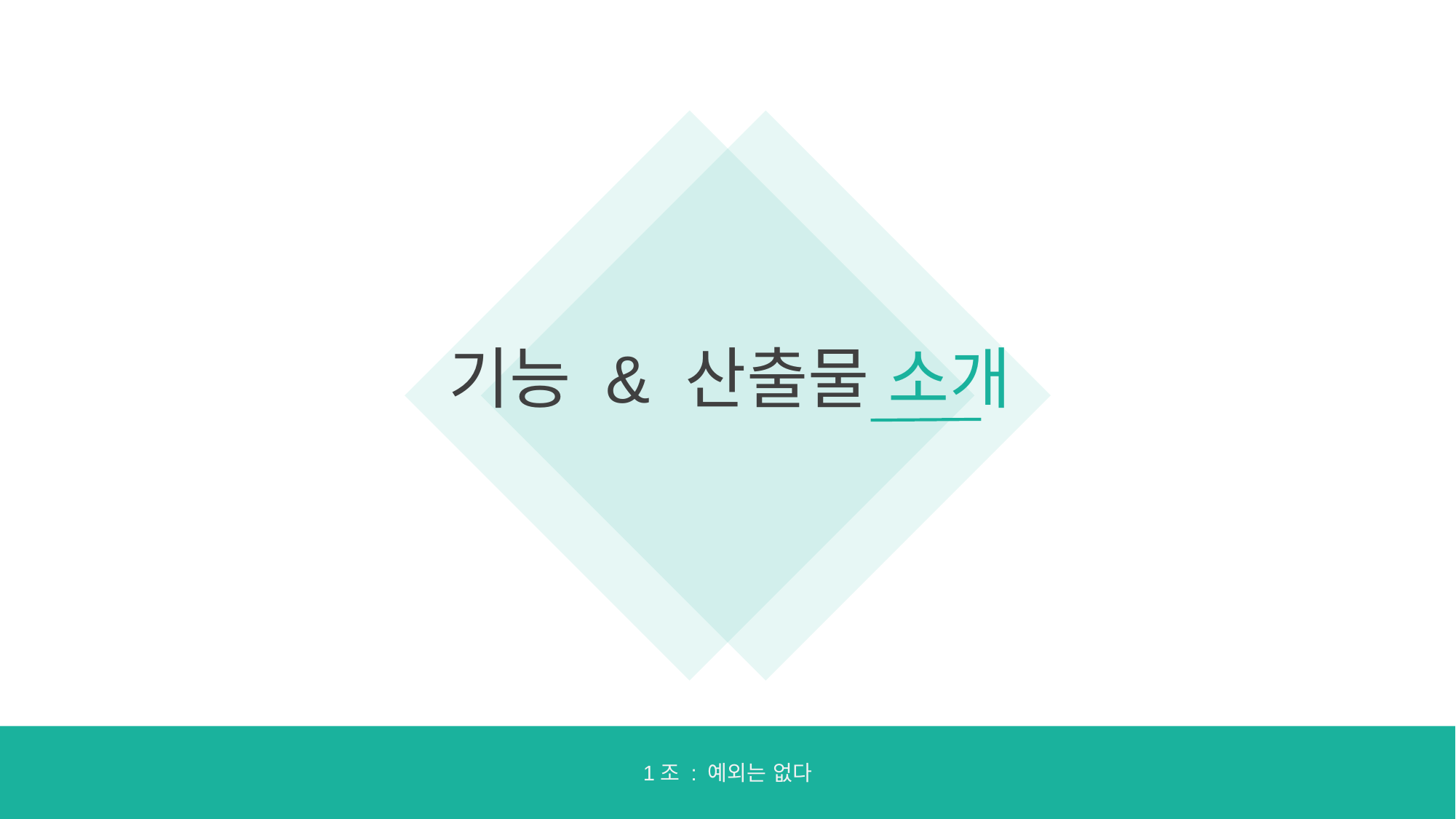

기능 & 산출물 소개

1조 : 예외는 없다